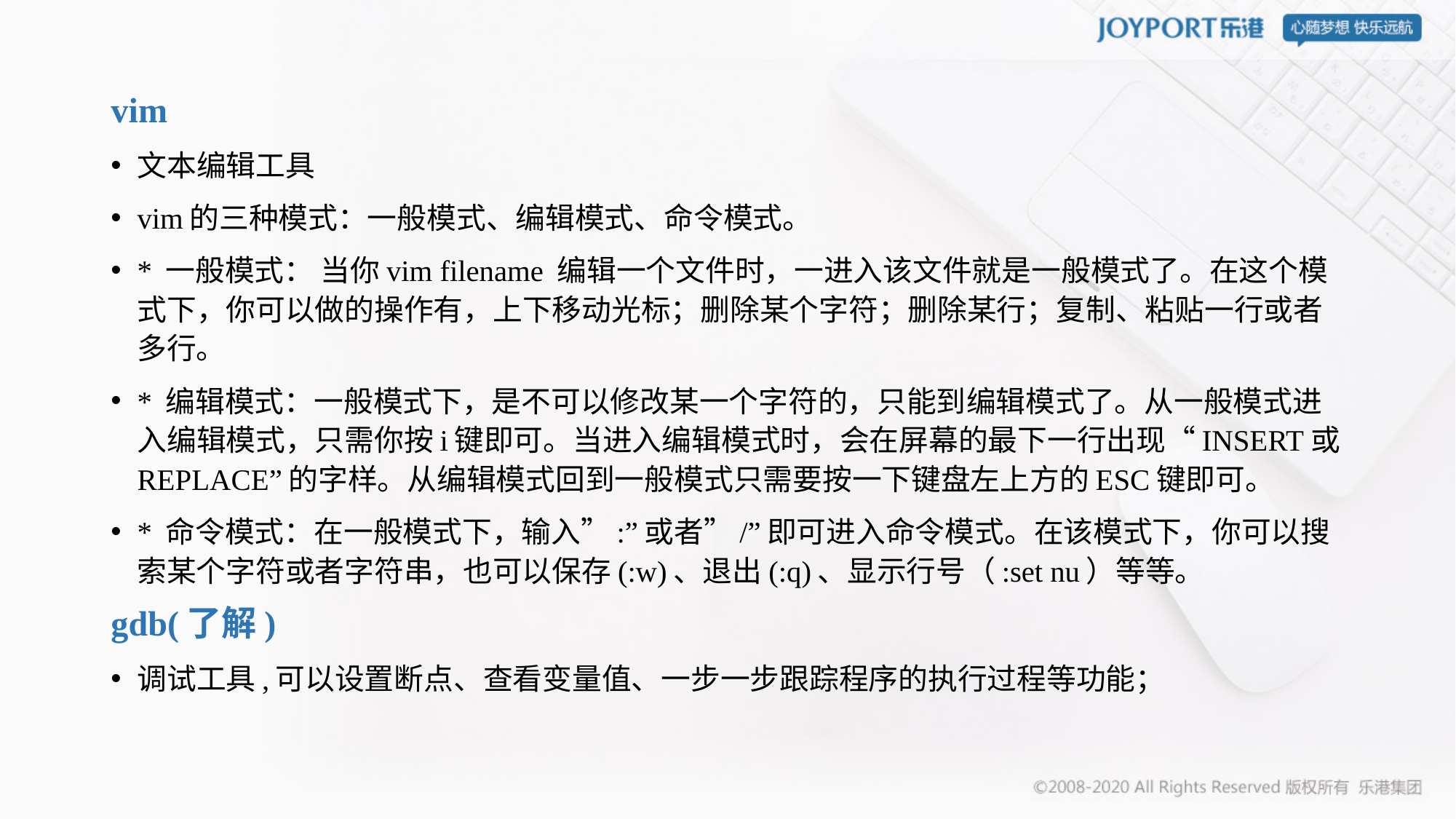

vim
文本编辑工具
vim的三种模式：一般模式、编辑模式、命令模式。
* 一般模式： 当你vim filename 编辑一个文件时，一进入该文件就是一般模式了。在这个模式下，你可以做的操作有，上下移动光标；删除某个字符；删除某行；复制、粘贴一行或者多行。
* 编辑模式：一般模式下，是不可以修改某一个字符的，只能到编辑模式了。从一般模式进入编辑模式，只需你按i键即可。当进入编辑模式时，会在屏幕的最下一行出现“INSERT或REPLACE”的字样。从编辑模式回到一般模式只需要按一下键盘左上方的ESC键即可。
* 命令模式：在一般模式下，输入”:”或者”/”即可进入命令模式。在该模式下，你可以搜索某个字符或者字符串，也可以保存(:w)、退出(:q)、显示行号（:set nu）等等。
gdb(了解)
调试工具,可以设置断点、查看变量值、一步一步跟踪程序的执行过程等功能；